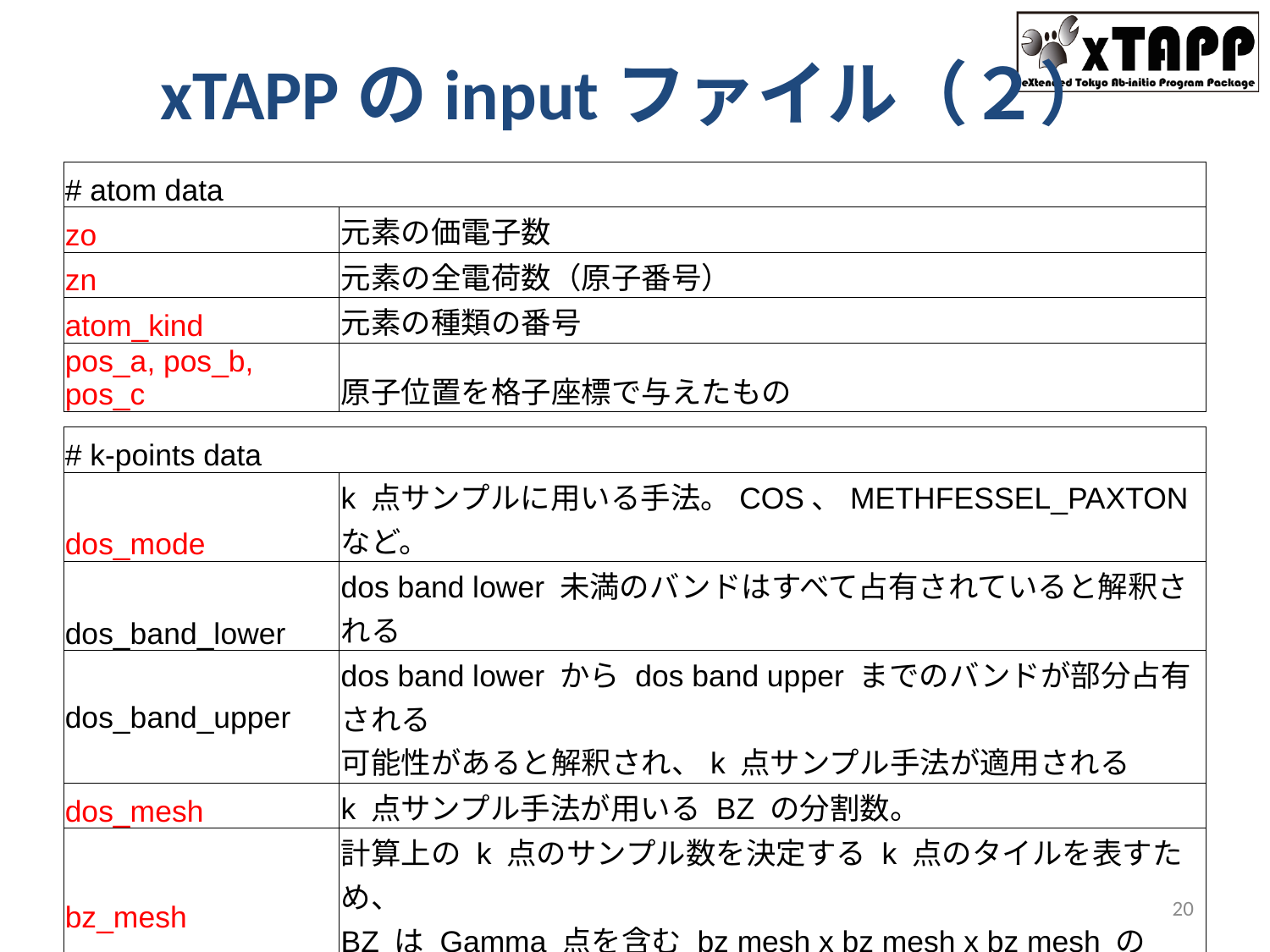

# xTAPPのinputファイル（２）
| # atom data |  |
| --- | --- |
| zo | 元素の価電子数 |
| zn | 元素の全電荷数（原子番号） |
| atom\_kind | 元素の種類の番号 |
| pos\_a, pos\_b, pos\_c | 原子位置を格子座標で与えたもの |
| # k-points data |  |
| --- | --- |
| dos\_mode | k 点サンプルに用いる手法。COS、METHFESSEL\_PAXTONなど。 |
| dos\_band\_lower | dos band lower 未満のバンドはすべて占有されていると解釈される |
| dos\_band\_upper | dos band lower から dos band upper までのバンドが部分占有される 可能性があると解釈され、k 点サンプル手法が適用される |
| dos\_mesh | k 点サンプル手法が用いる BZ の分割数。 |
| bz\_mesh | 計算上の k 点のサンプル数を決定する k 点のタイルを表すため、 BZ は Gamma 点を含む bz mesh x bz mesh x bz mesh の grid に分割される |
| bz\_number\_tile | 計算上のサンプル k 点を決めるタイルの種類数 |
| mmm(1:3,1,\*) mmm(1:3,2,\*) | 計算上のサンプル k 点を決めるタイルの起点 計算上のサンプル k 点を決めるタイルの間隔 |
20